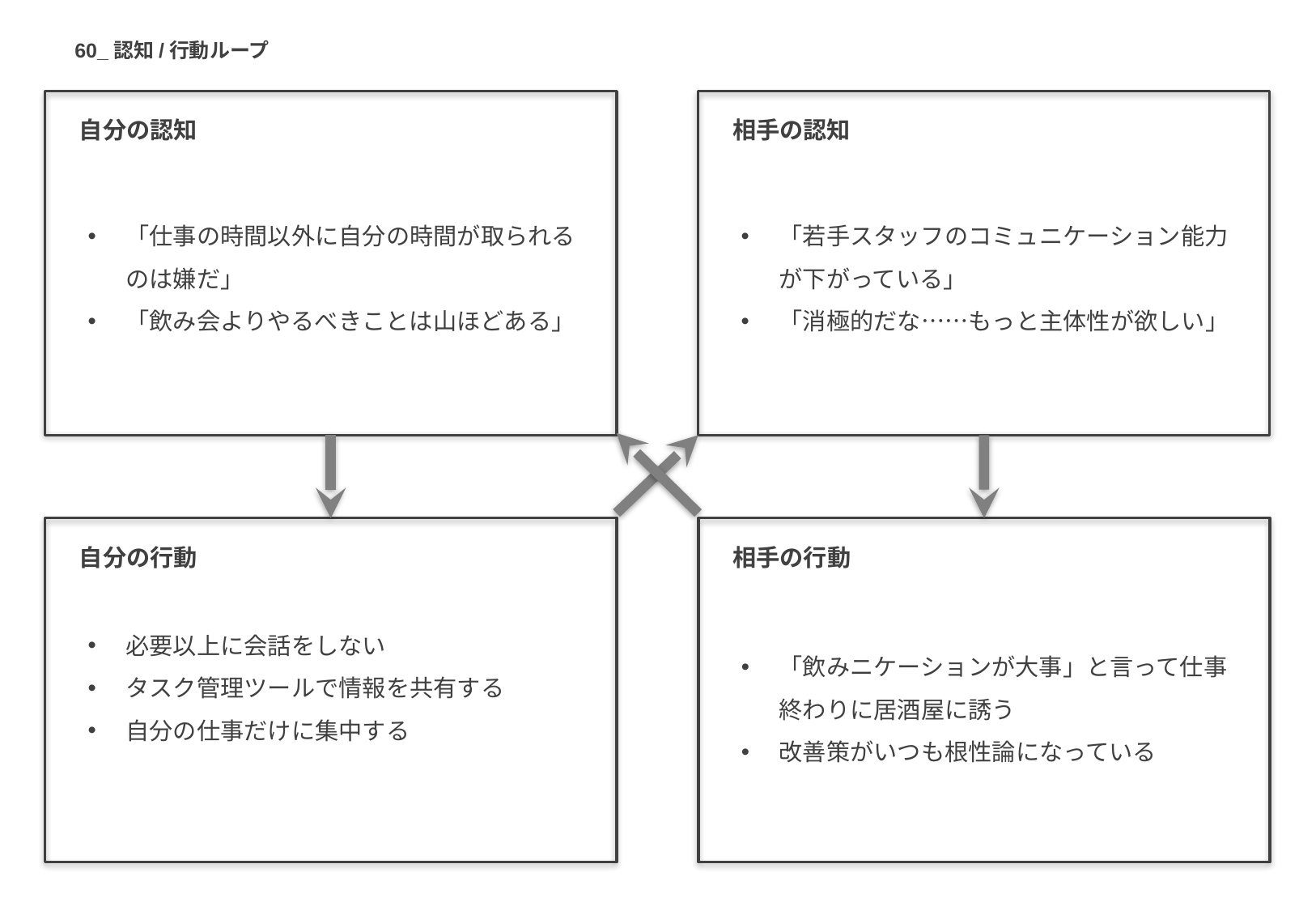

60_認知/行動ループ

自分の認知
相手の認知
「仕事の時間以外に自分の時間が取られるのは嫌だ」
「飲み会よりやるべきことは山ほどある」
「若手スタッフのコミュニケーション能力が下がっている」
「消極的だな……もっと主体性が欲しい」

自分の行動
相手の行動
必要以上に会話をしない
タスク管理ツールで情報を共有する
自分の仕事だけに集中する
「飲みニケーションが大事」と言って仕事終わりに居酒屋に誘う
改善策がいつも根性論になっている